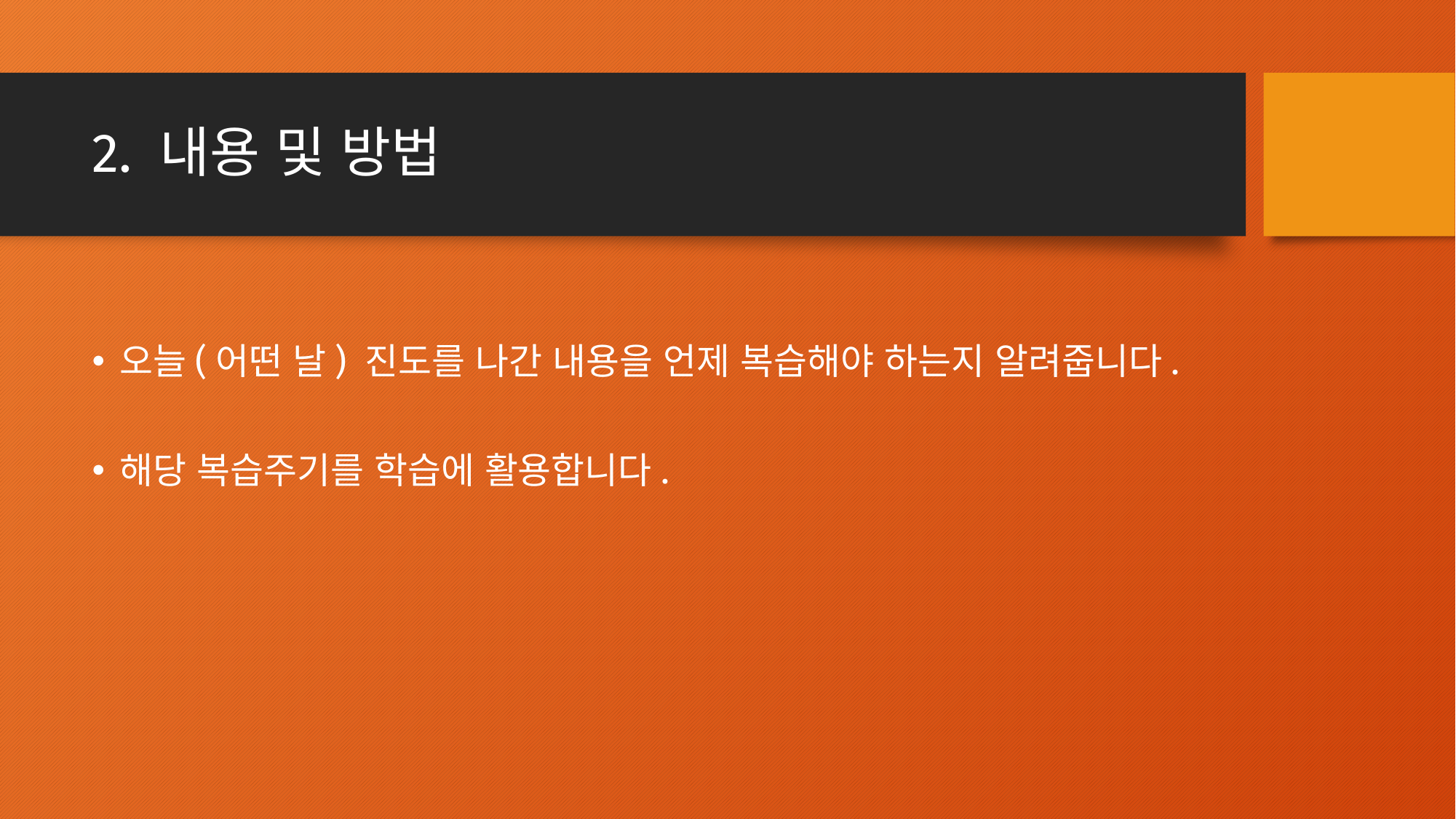

# 2. 내용 및 방법

오늘(어떤 날) 진도를 나간 내용을 언제 복습해야 하는지 알려줍니다.

해당 복습주기를 학습에 활용합니다.